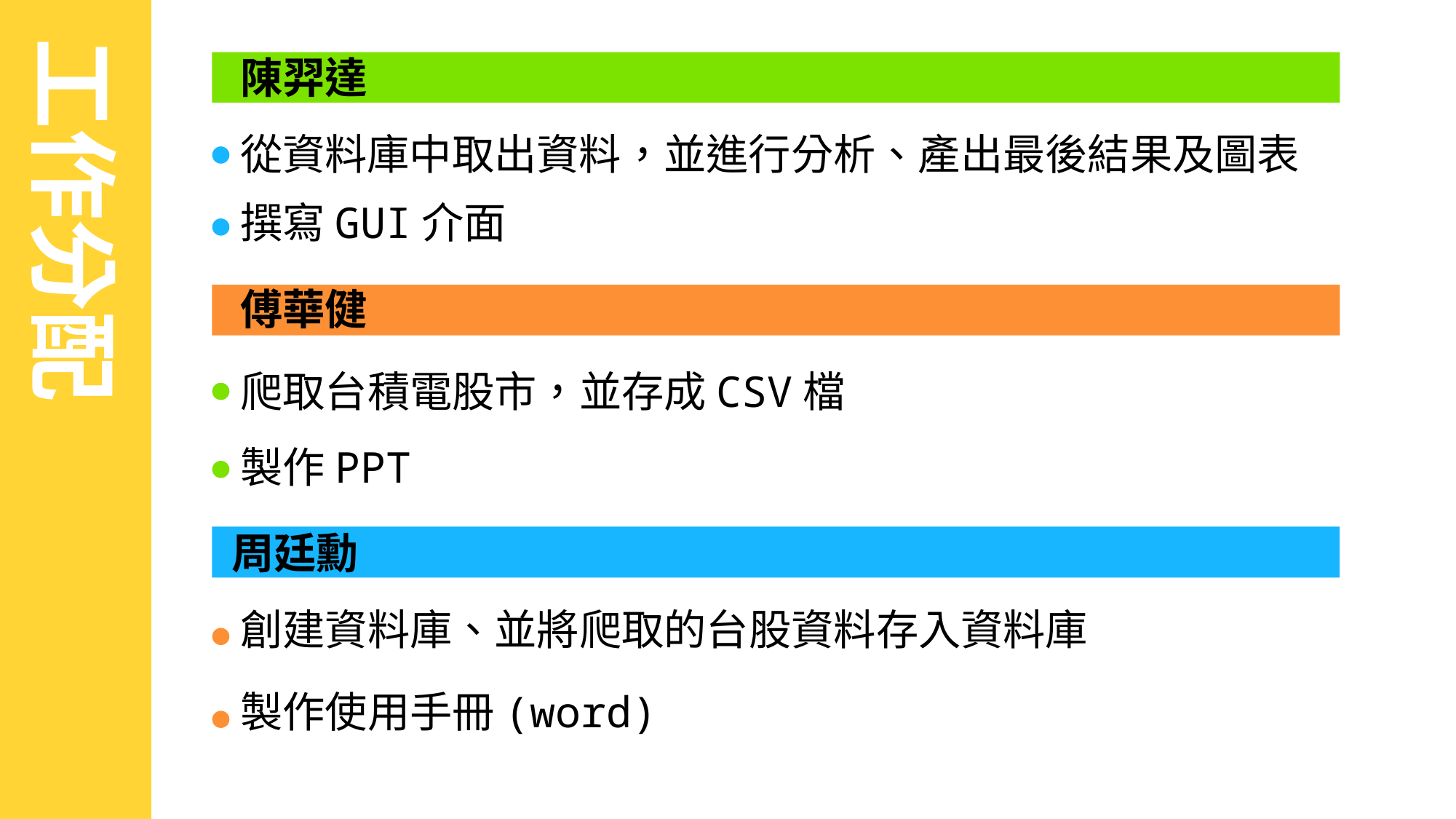

陳羿達
從資料庫中取出資料，並進行分析、產出最後結果及圖表

撰寫GUI介面

傅華健
工作分配
爬取台積電股市，並存成CSV檔

製作PPT

周廷勳
創建資料庫、並將爬取的台股資料存入資料庫

製作使用手冊(word)